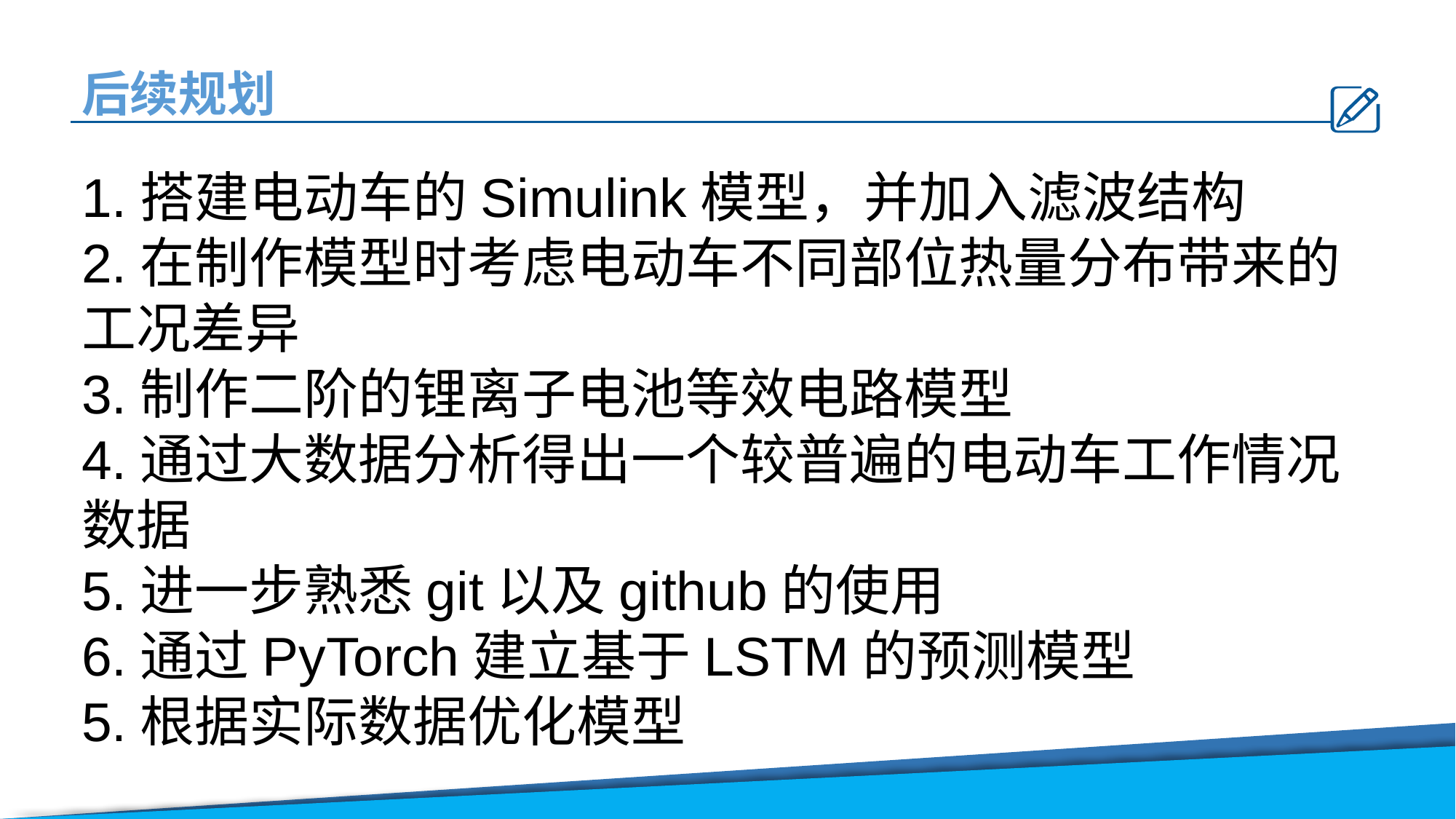

后续规划

1.搭建电动车的Simulink模型，并加入滤波结构
2.在制作模型时考虑电动车不同部位热量分布带来的工况差异
3.制作二阶的锂离子电池等效电路模型
4.通过大数据分析得出一个较普遍的电动车工作情况数据
5.进一步熟悉git以及github的使用
6.通过PyTorch建立基于LSTM的预测模型
5.根据实际数据优化模型